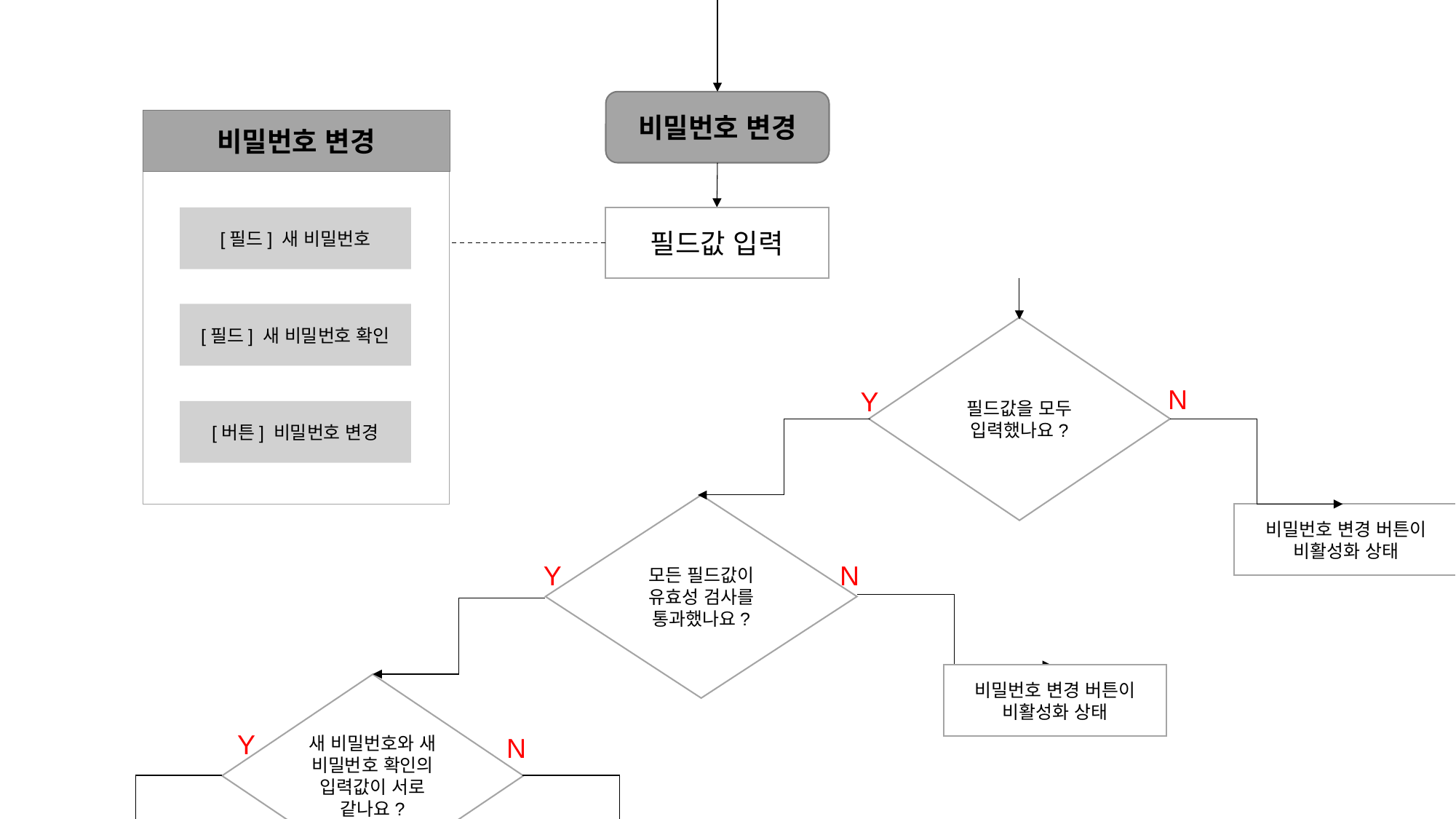

비밀번호 변경
비밀번호 변경

[필드] 새 비밀번호
[필드] 새 비밀번호 확인
[버튼] 비밀번호 변경
필드값 입력
필드값을 모두 입력했나요?
N
Y
모든 필드값이 유효성 검사를 통과했나요?
비밀번호 변경 버튼이 비활성화 상태
Y
N
비밀번호 변경 버튼이 비활성화 상태
새 비밀번호와 새 비밀번호 확인의 입력값이 서로 같나요?
Y
N
비밀번호 변경 버튼이 비활성화 상태
비밀번호 변경 버튼이 활성화 상태
비밀번호 변경 버튼 클릭

비밀번호 변경이 성공적으로 되었습니다.
!
로그인 화면